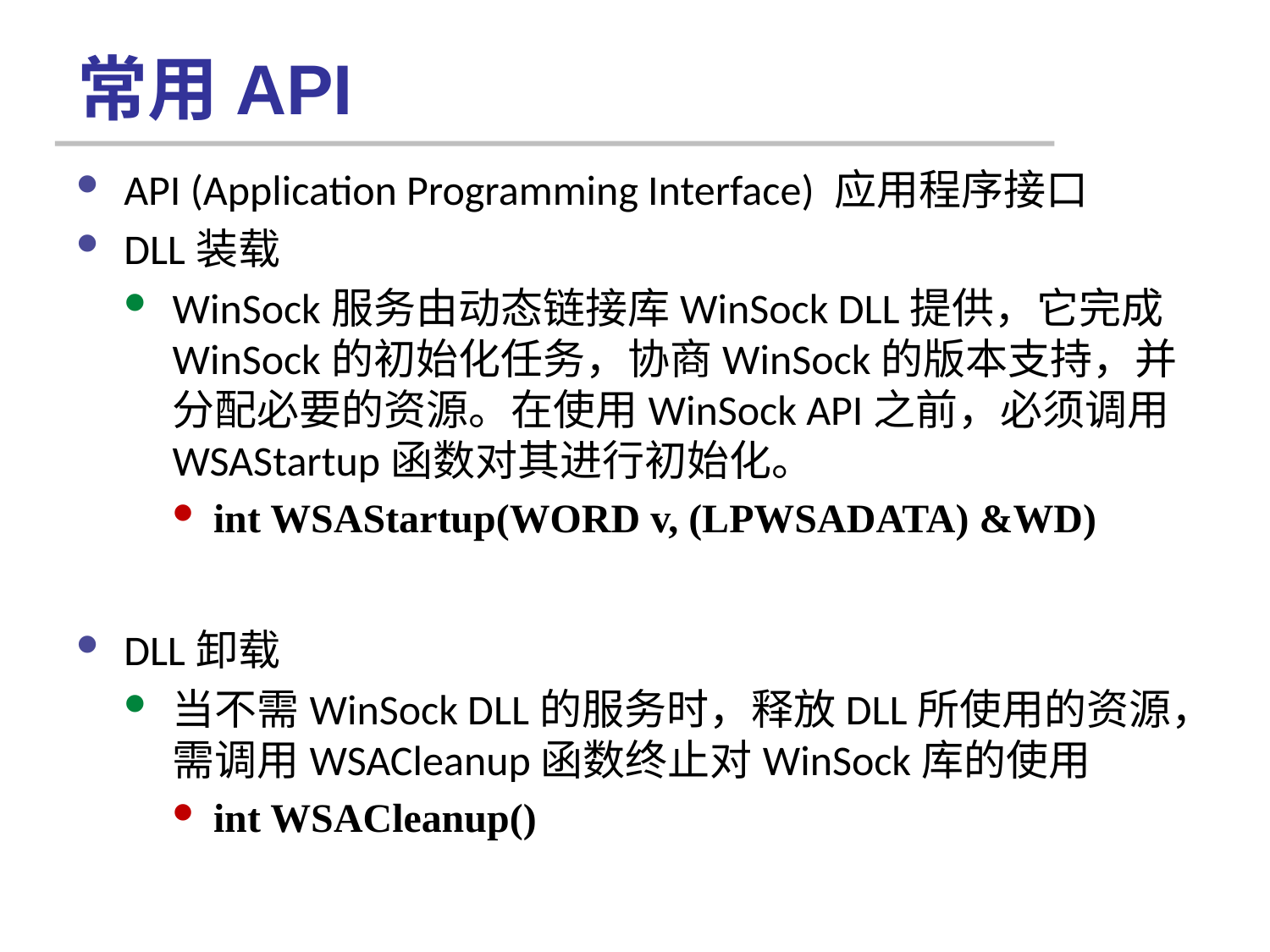

# 常用API
API (Application Programming Interface) 应用程序接口
DLL装载
WinSock服务由动态链接库WinSock DLL提供，它完成WinSock的初始化任务，协商WinSock的版本支持，并分配必要的资源。在使用WinSock API之前，必须调用WSAStartup函数对其进行初始化。
int WSAStartup(WORD v, (LPWSADATA) &WD)

DLL卸载
当不需WinSock DLL的服务时，释放DLL所使用的资源，需调用WSACleanup函数终止对WinSock库的使用
int WSACleanup()

14